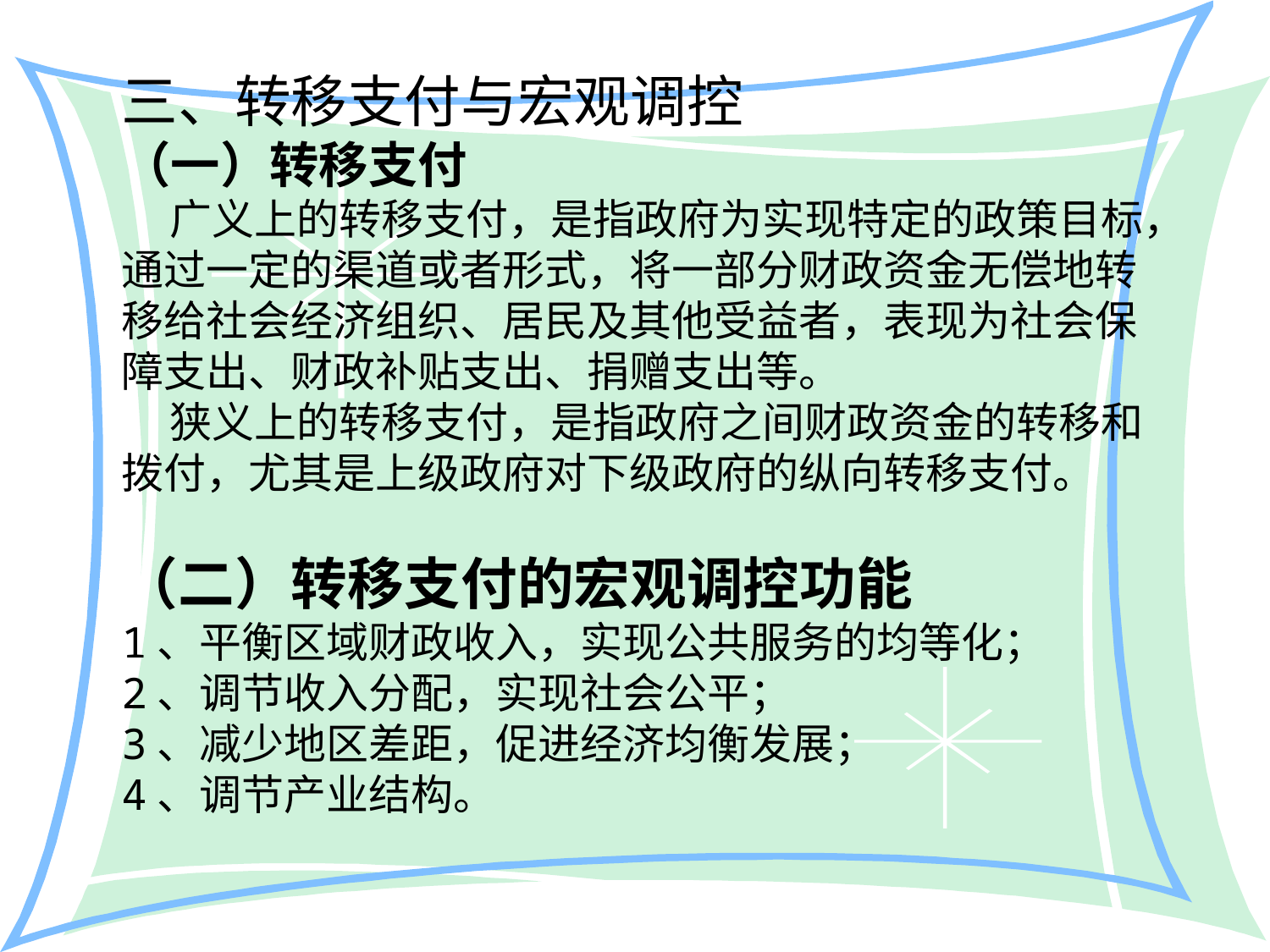

三、转移支付与宏观调控
（一）转移支付
    广义上的转移支付，是指政府为实现特定的政策目标，通过一定的渠道或者形式，将一部分财政资金无偿地转移给社会经济组织、居民及其他受益者，表现为社会保障支出、财政补贴支出、捐赠支出等。
    狭义上的转移支付，是指政府之间财政资金的转移和拨付，尤其是上级政府对下级政府的纵向转移支付。

（二）转移支付的宏观调控功能
1、平衡区域财政收入，实现公共服务的均等化；
2、调节收入分配，实现社会公平；
3、减少地区差距，促进经济均衡发展；
4、调节产业结构。